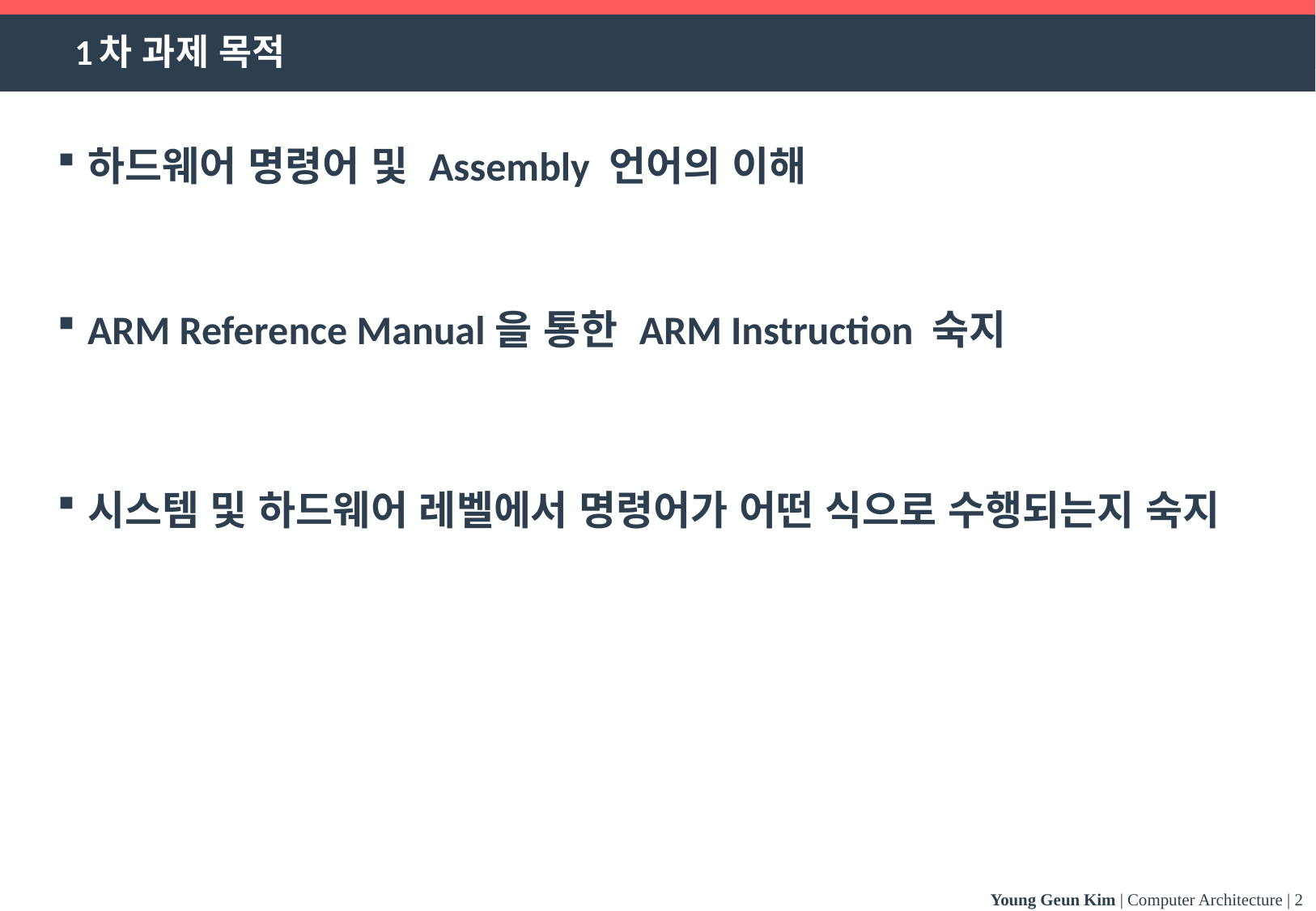

# 1차 과제 목적
하드웨어 명령어 및 Assembly 언어의 이해

ARM Reference Manual을 통한 ARM Instruction 숙지

시스템 및 하드웨어 레벨에서 명령어가 어떤 식으로 수행되는지 숙지

Young Geun Kim | Computer Architecture | 2